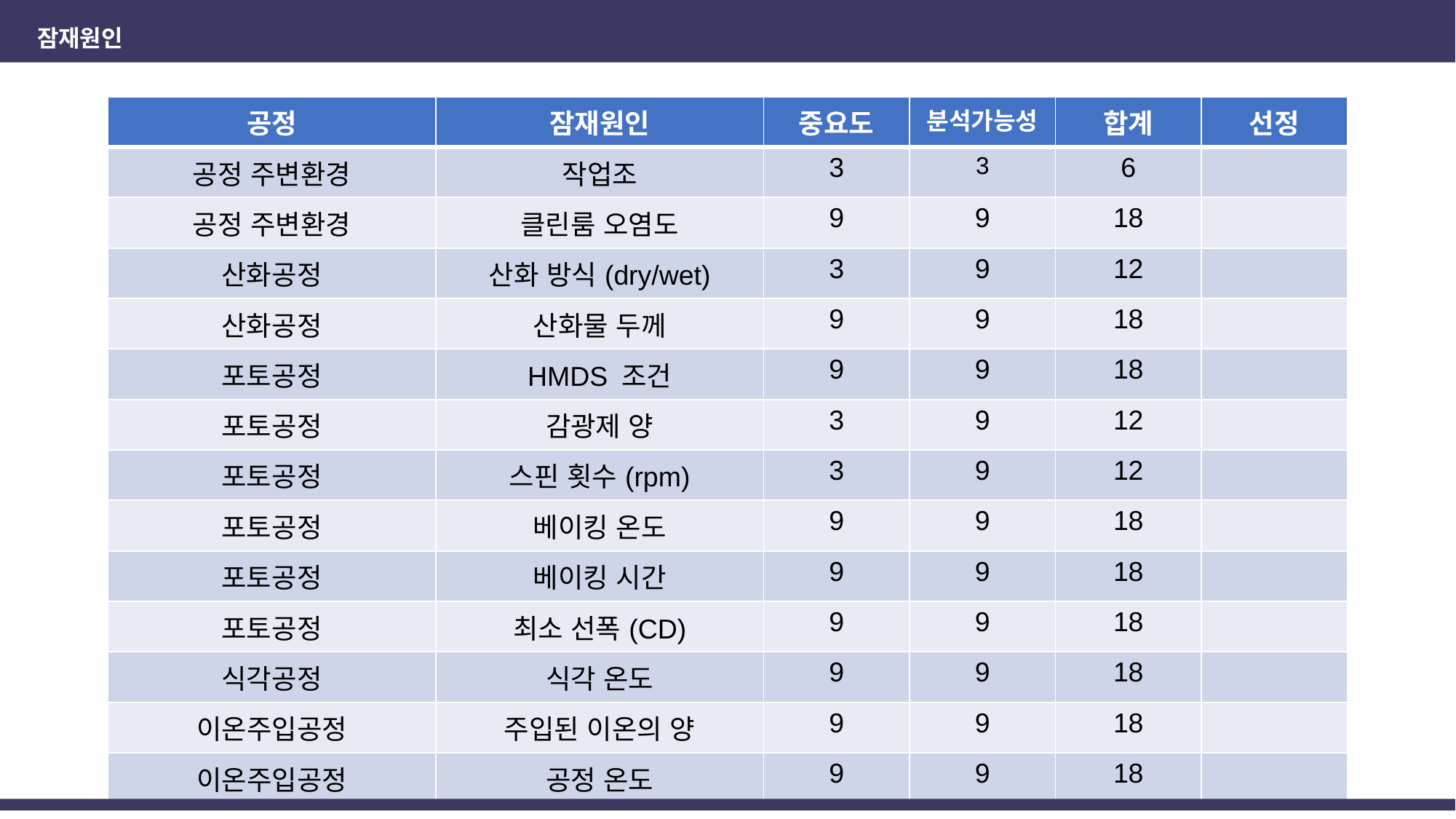

잠재원인
| 공정 | 잠재원인 | 중요도 | 분석가능성 | 합계 | 선정 |
| --- | --- | --- | --- | --- | --- |
| 공정 주변환경 | 작업조 | 3 | 3 | 6 |  |
| 공정 주변환경 | 클린룸 오염도 | 9 | 9 | 18 |  |
| 산화공정 | 산화 방식(dry/wet) | 3 | 9 | 12 |  |
| 산화공정 | 산화물 두께 | 9 | 9 | 18 |  |
| 포토공정 | HMDS 조건 | 9 | 9 | 18 |  |
| 포토공정 | 감광제 양 | 3 | 9 | 12 |  |
| 포토공정 | 스핀 횟수(rpm) | 3 | 9 | 12 |  |
| 포토공정 | 베이킹 온도 | 9 | 9 | 18 |  |
| 포토공정 | 베이킹 시간 | 9 | 9 | 18 |  |
| 포토공정 | 최소 선폭(CD) | 9 | 9 | 18 |  |
| 식각공정 | 식각 온도 | 9 | 9 | 18 |  |
| 이온주입공정 | 주입된 이온의 양 | 9 | 9 | 18 |  |
| 이온주입공정 | 공정 온도 | 9 | 9 | 18 |  |